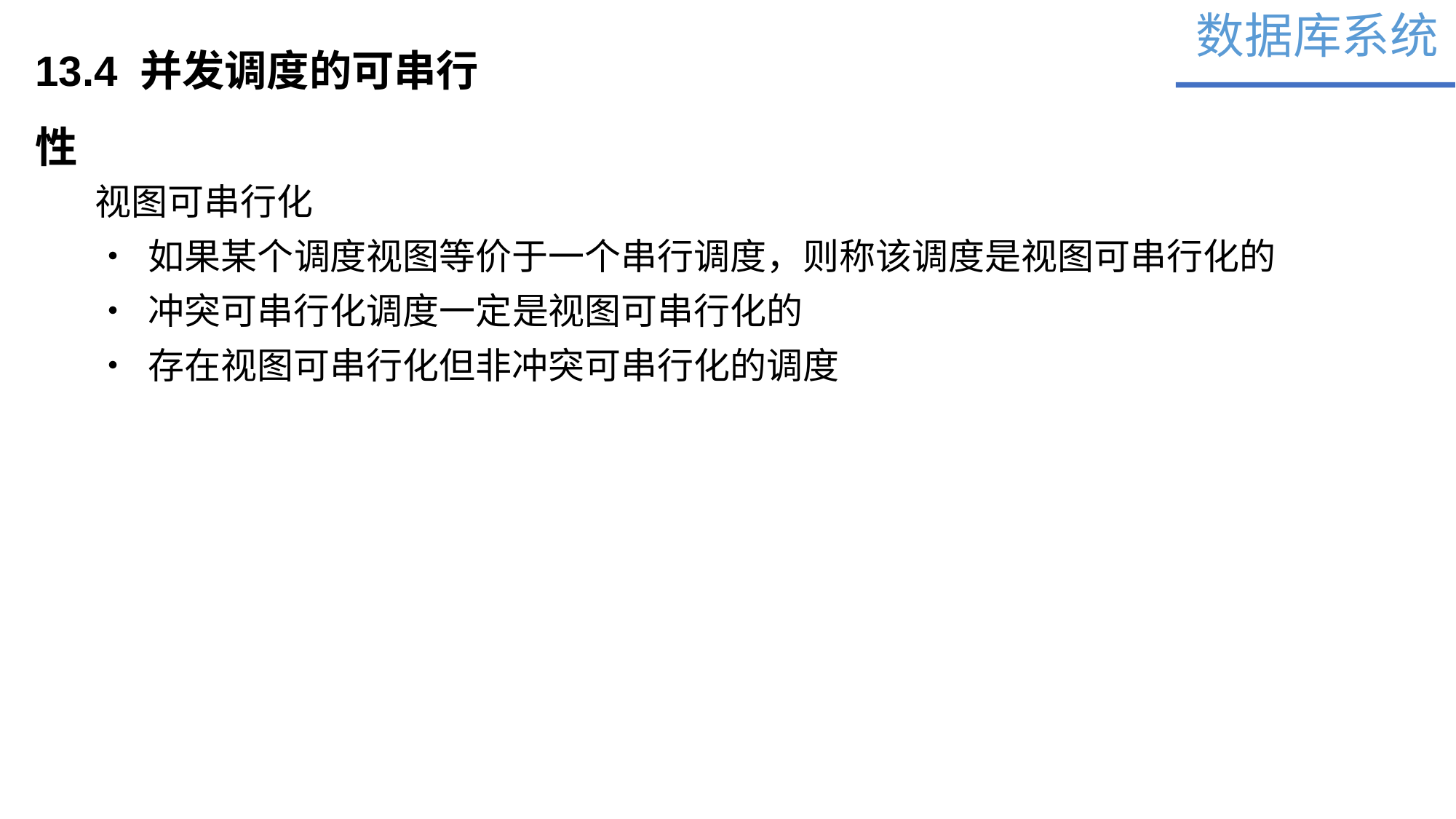

数据库系统
13.4 并发调度的可串行性

视图可串行化
• 如果某个调度视图等价于一个串行调度，则称该调度是视图可串行化的
• 冲突可串行化调度一定是视图可串行化的
• 存在视图可串行化但非冲突可串行化的调度